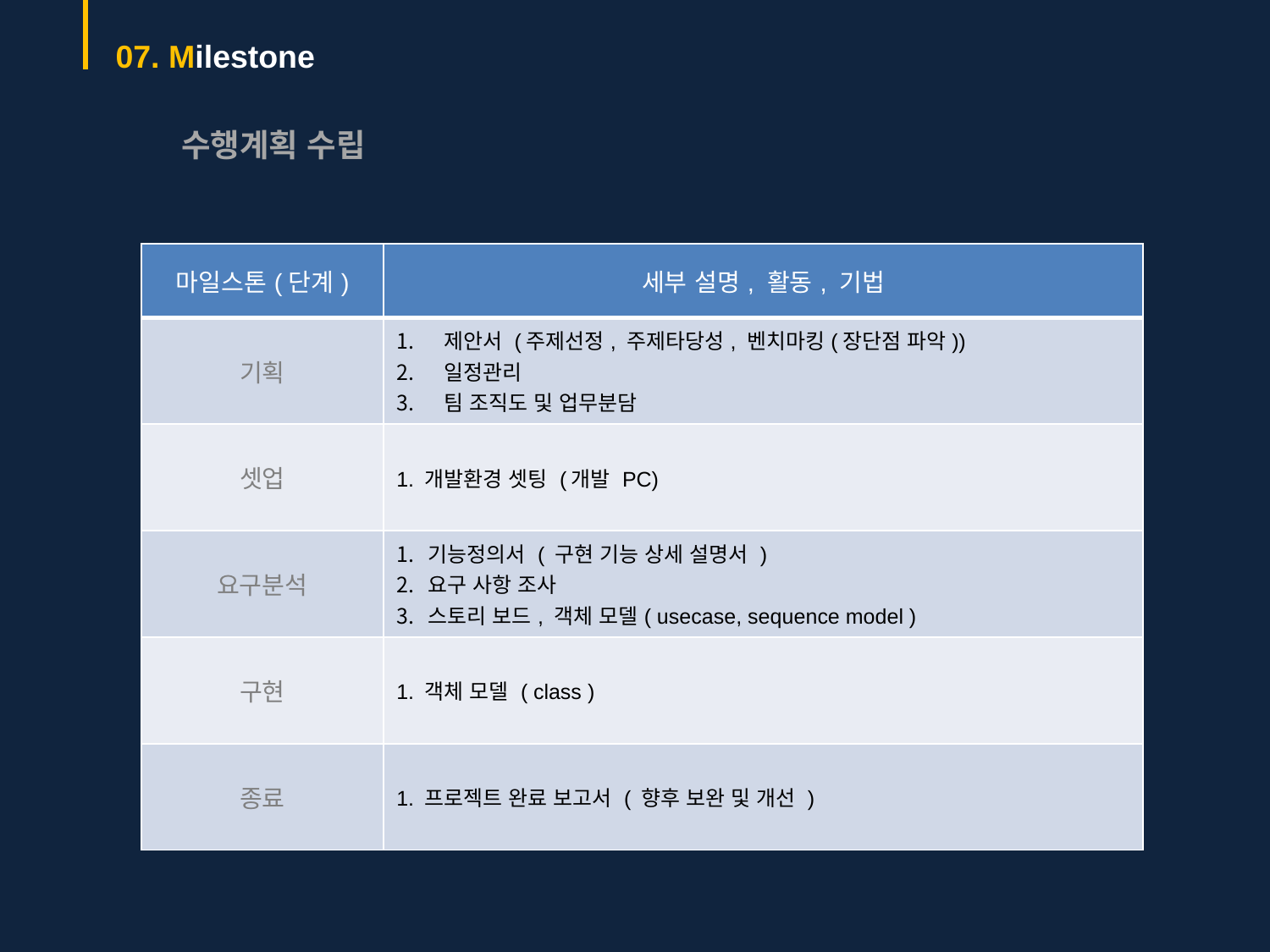

07. Milestone
수행계획 수립
| 마일스톤(단계) | 세부 설명, 활동, 기법 |
| --- | --- |
| 기획 | 제안서 (주제선정, 주제타당성, 벤치마킹(장단점 파악)) 일정관리 팀 조직도 및 업무분담 |
| 셋업 | 1. 개발환경 셋팅 (개발 PC) |
| 요구분석 | 기능정의서 ( 구현 기능 상세 설명서 ) 요구 사항 조사 스토리 보드, 객체 모델( usecase, sequence model ) |
| 구현 | 1. 객체 모델 ( class ) |
| 종료 | 1. 프로젝트 완료 보고서 ( 향후 보완 및 개선 ) |